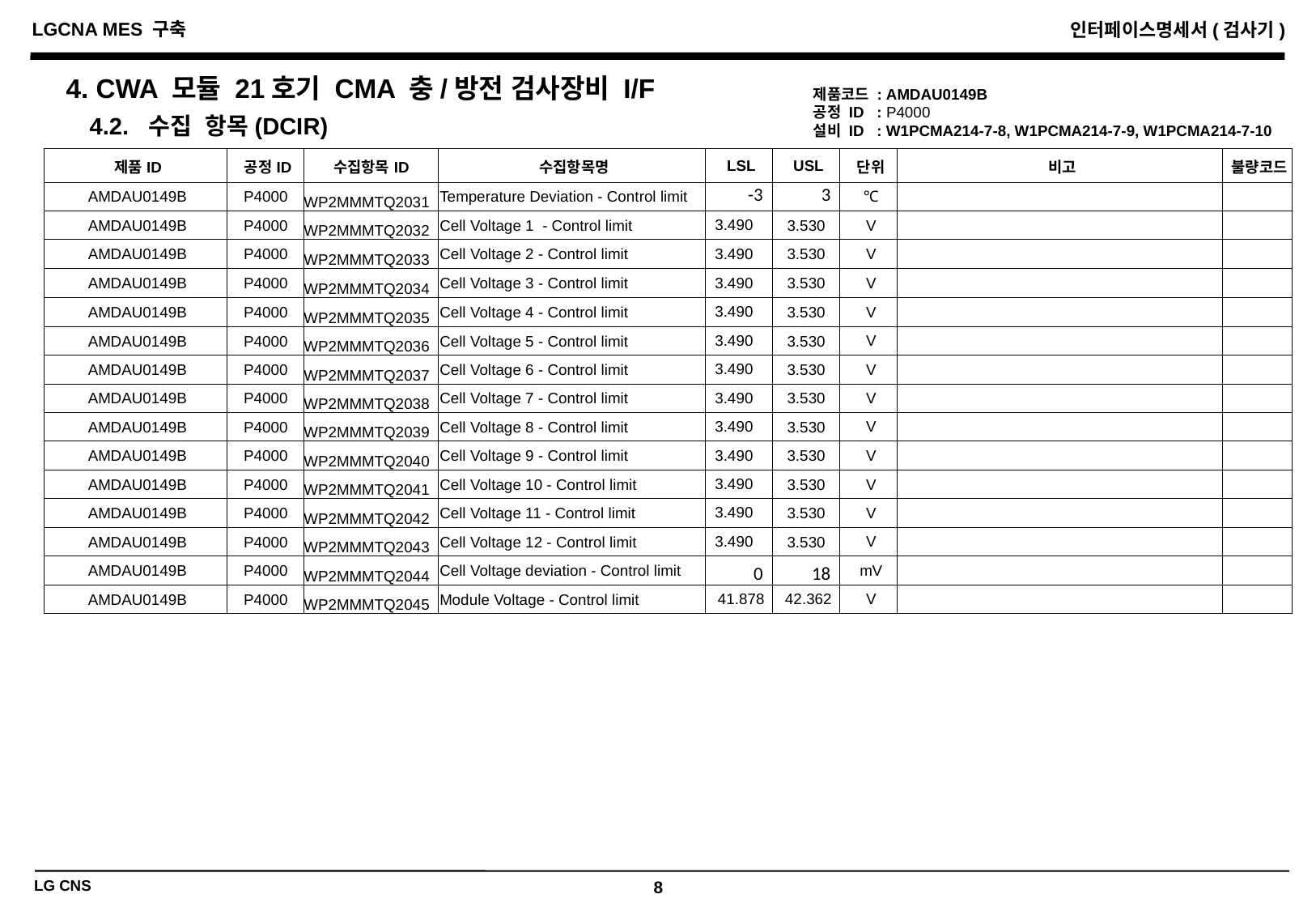

4. CWA 모듈 21호기 CMA 충/방전 검사장비 I/F
제품코드 : AMDAU0149B
공정 ID   : P4000
설비 ID   : W1PCMA214-7-8, W1PCMA214-7-9, W1PCMA214-7-10

4.2.  수집  항목(DCIR)
| 제품ID | 공정ID | 수집항목ID | 수집항목명 | LSL | USL | 단위 | 비고 | 불량코드 |
| --- | --- | --- | --- | --- | --- | --- | --- | --- |
| AMDAU0149B | P4000 | WP2MMMTQ2031 | Temperature Deviation - Control limit | -3 | 3 | ℃ |  |  |
| AMDAU0149B | P4000 | WP2MMMTQ2032 | Cell Voltage 1 - Control limit | 3.490 | 3.530 | V |  |  |
| AMDAU0149B | P4000 | WP2MMMTQ2033 | Cell Voltage 2 - Control limit | 3.490 | 3.530 | V |  |  |
| AMDAU0149B | P4000 | WP2MMMTQ2034 | Cell Voltage 3 - Control limit | 3.490 | 3.530 | V |  |  |
| AMDAU0149B | P4000 | WP2MMMTQ2035 | Cell Voltage 4 - Control limit | 3.490 | 3.530 | V |  |  |
| AMDAU0149B | P4000 | WP2MMMTQ2036 | Cell Voltage 5 - Control limit | 3.490 | 3.530 | V |  |  |
| AMDAU0149B | P4000 | WP2MMMTQ2037 | Cell Voltage 6 - Control limit | 3.490 | 3.530 | V |  |  |
| AMDAU0149B | P4000 | WP2MMMTQ2038 | Cell Voltage 7 - Control limit | 3.490 | 3.530 | V |  |  |
| AMDAU0149B | P4000 | WP2MMMTQ2039 | Cell Voltage 8 - Control limit | 3.490 | 3.530 | V |  |  |
| AMDAU0149B | P4000 | WP2MMMTQ2040 | Cell Voltage 9 - Control limit | 3.490 | 3.530 | V |  |  |
| AMDAU0149B | P4000 | WP2MMMTQ2041 | Cell Voltage 10 - Control limit | 3.490 | 3.530 | V |  |  |
| AMDAU0149B | P4000 | WP2MMMTQ2042 | Cell Voltage 11 - Control limit | 3.490 | 3.530 | V |  |  |
| AMDAU0149B | P4000 | WP2MMMTQ2043 | Cell Voltage 12 - Control limit | 3.490 | 3.530 | V |  |  |
| AMDAU0149B | P4000 | WP2MMMTQ2044 | Cell Voltage deviation - Control limit | 0 | 18 | mV |  |  |
| AMDAU0149B | P4000 | WP2MMMTQ2045 | Module Voltage - Control limit | 41.878 | 42.362 | V |  |  |